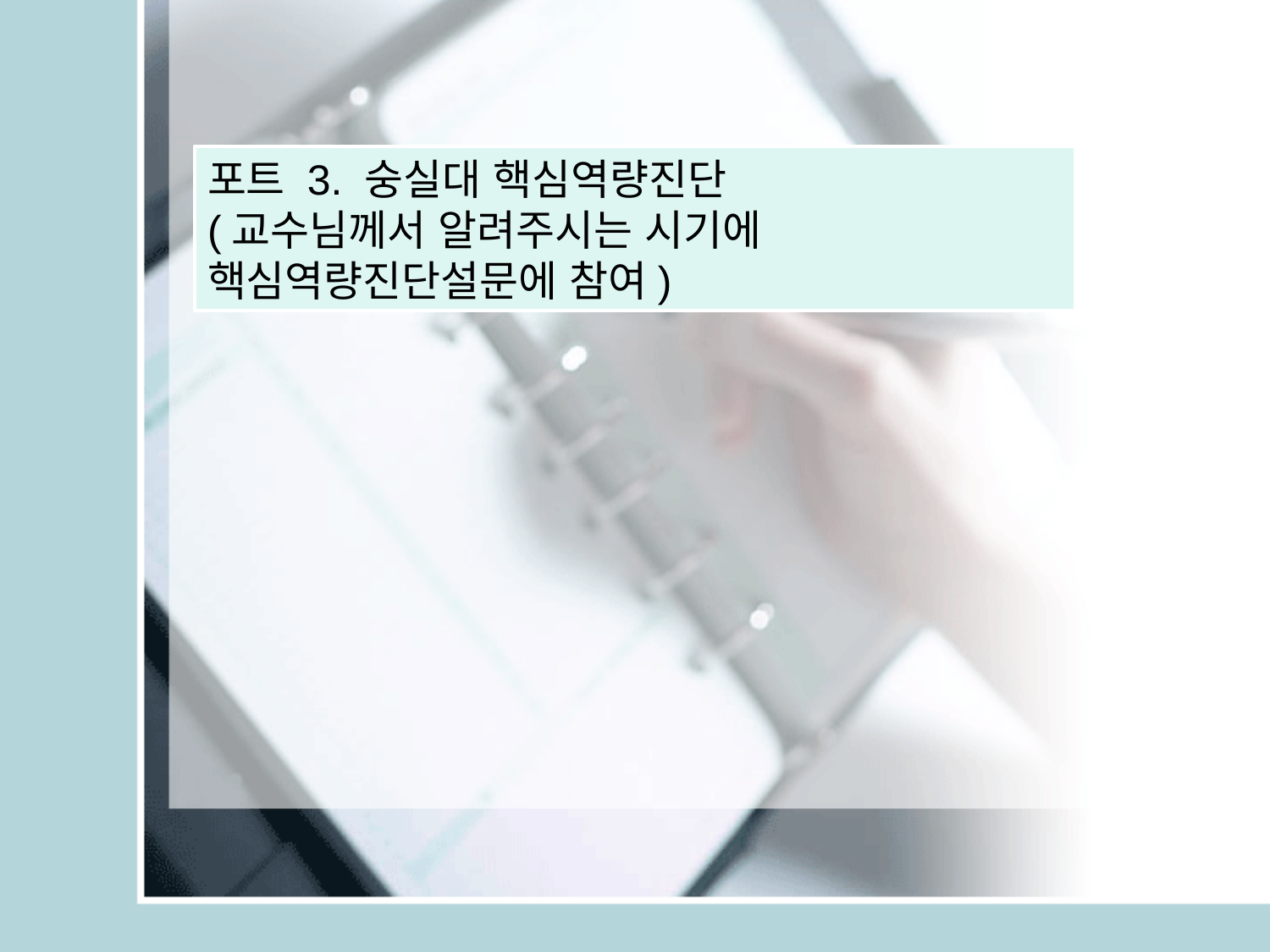

포트 3. 숭실대 핵심역량진단
(교수님께서 알려주시는 시기에 핵심역량진단설문에 참여)